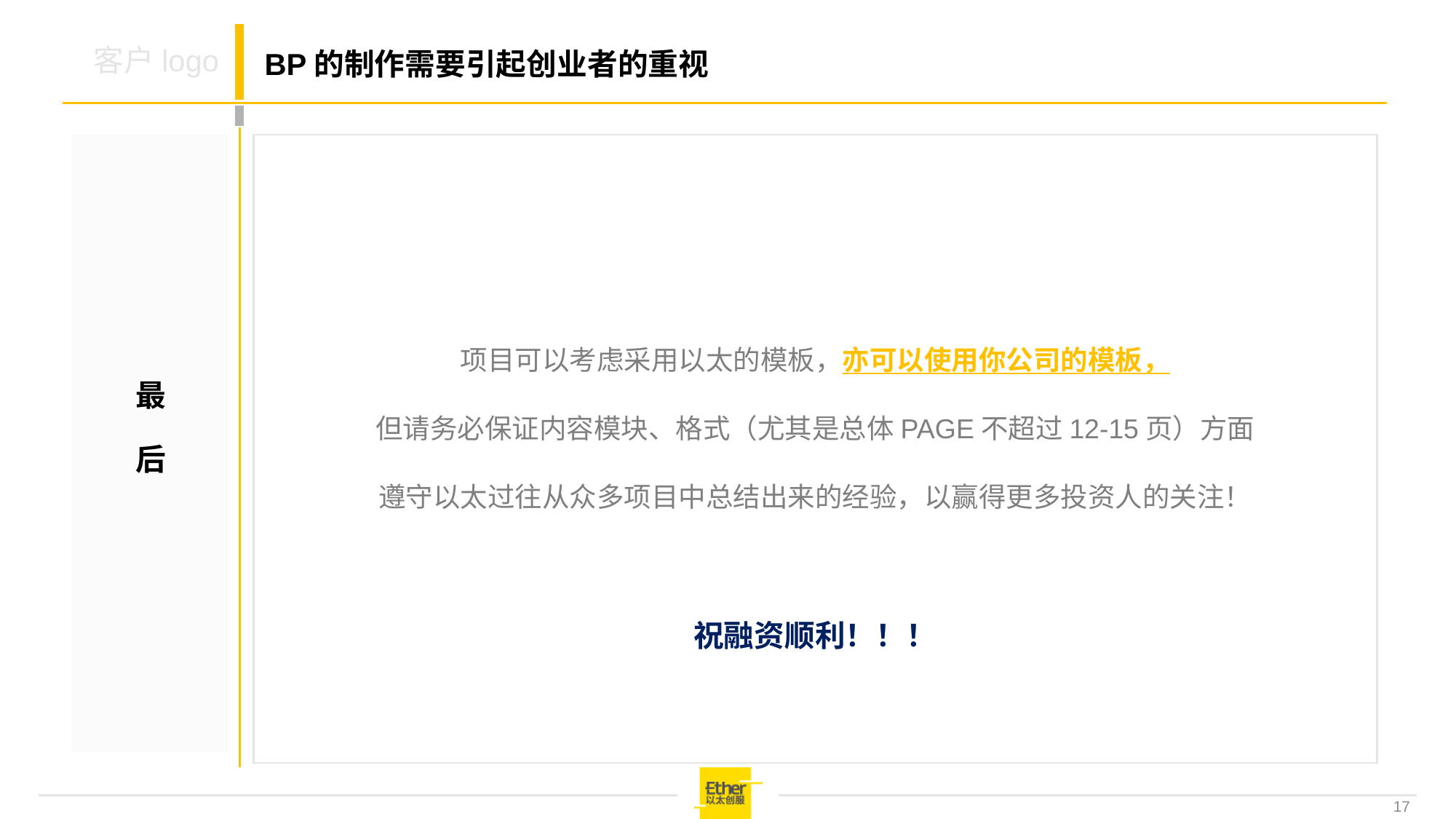

# BP的制作需要引起创业者的重视

项目可以考虑采用以太的模板，亦可以使用你公司的模板，
但请务必保证内容模块、格式（尤其是总体PAGE不超过12-15页）方面
遵守以太过往从众多项目中总结出来的经验，以赢得更多投资人的关注！

祝融资顺利！！！
最
后
17